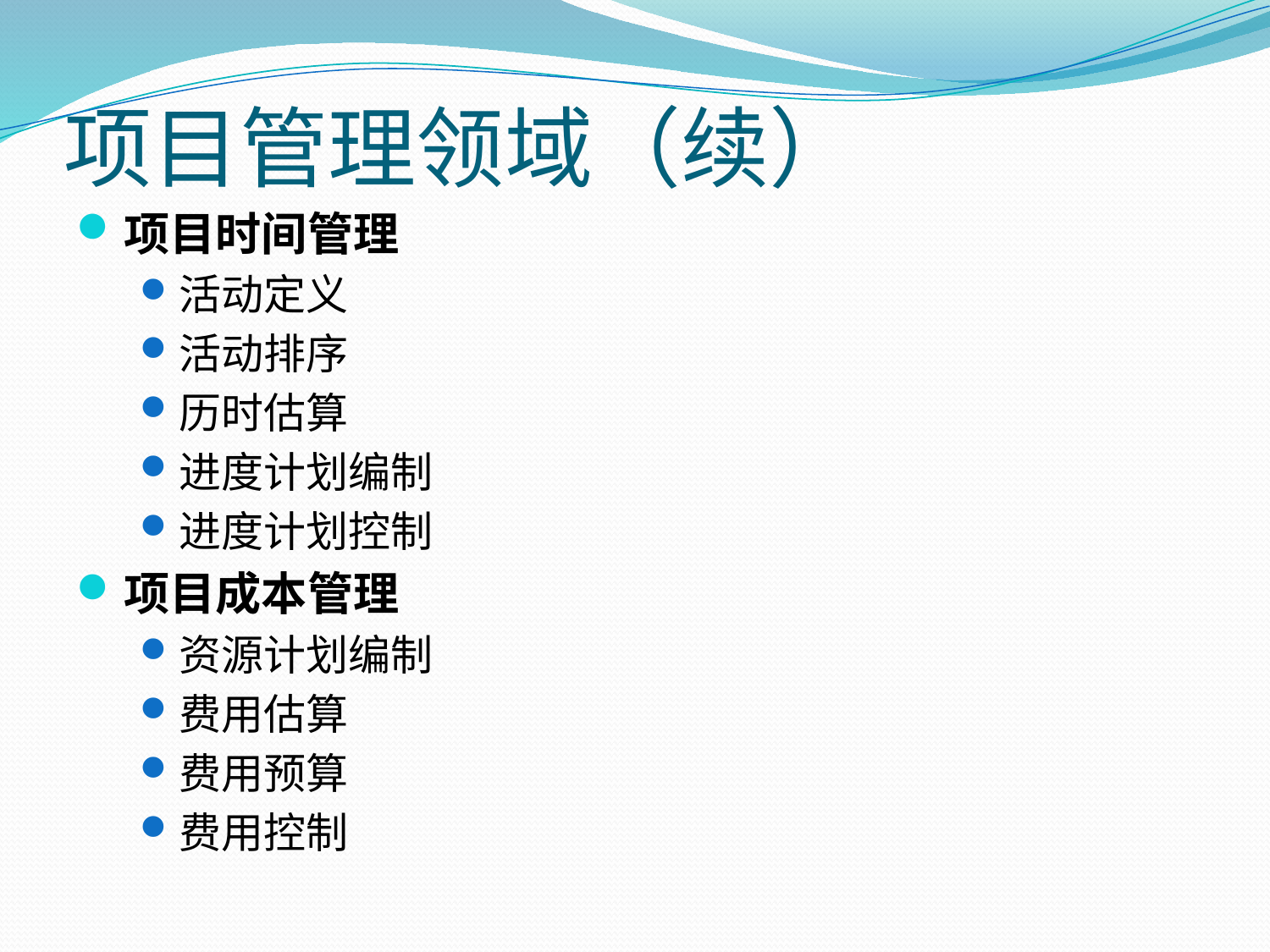

# 项目管理领域（续）
项目时间管理
活动定义
活动排序
历时估算
进度计划编制
进度计划控制
项目成本管理
资源计划编制
费用估算
费用预算
费用控制